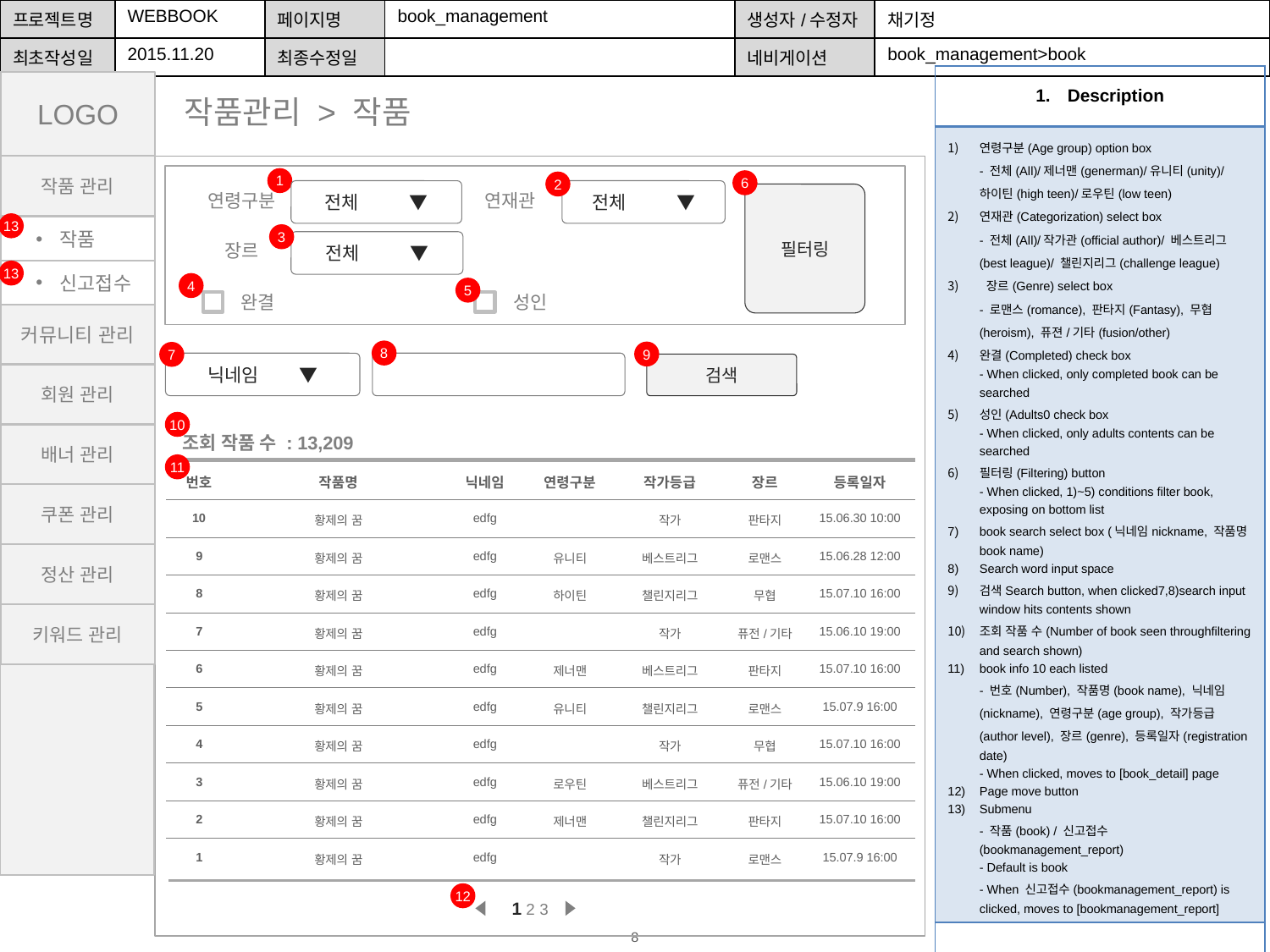

| 프로젝트명 | WEBBOOK | 페이지명 | book\_management | 생성자/수정자 | 채기정 |
| --- | --- | --- | --- | --- | --- |
| 최초작성일 | 2015.11.20 | 최종수정일 |  | 네비게이션 | book\_management>book |
| Description |
| --- |
| 연령구분(Age group) option box - 전체(All)/제너맨(generman)/유니티(unity)/하이틴(high teen)/로우틴(low teen) 연재관(Categorization) select box - 전체(All)/작가관(official author)/ 베스트리그(best league)/ 챌린지리그(challenge league) 장르(Genre) select box - 로맨스(romance), 판타지(Fantasy), 무협(heroism), 퓨젼/기타(fusion/other) 완결(Completed) check box - When clicked, only completed book can be searched 성인(Adults0 check box - When clicked, only adults contents can be searched 필터링(Filtering) button - When clicked, 1)~5) conditions filter book, exposing on bottom list book search select box (닉네임nickname, 작품명book name) Search word input space 검색Search button, when clicked7,8)search input window hits contents shown 조회 작품 수(Number of book seen throughfiltering and search shown) book info 10 each listed - 번호(Number), 작품명(book name), 닉네임(nickname), 연령구분(age group), 작가등급(author level), 장르(genre), 등록일자(registration date) - When clicked, moves to [book\_detail] page Page move button Submenu - 작품(book) / 신고접수(bookmanagement\_report) - Default is book - When 신고접수(bookmanagement\_report) is clicked, moves to [bookmanagement\_report] |
|  |

LOGO
작품관리 > 작품

작품 관리

1
6
2
연령구분
연재관
전체          ▼
전체          ▼
필터링
13
작품
3
장르
전체          ▼
13
신고접수
4
완결
성인
5

커뮤니티 관리
8
9
7
닉네임        ▼

검색
회원 관리
10
배너 관리
조회 작품 수 : 13,209
11
| 번호 | 작품명 | 닉네임 | 연령구분 | 작가등급 | 장르 | 등록일자 |
| --- | --- | --- | --- | --- | --- | --- |
| 10 | 황제의 꿈 | edfg |  | 작가 | 판타지 | 15.06.30 10:00 |
| 9 | 황제의 꿈 | edfg | 유니티 | 베스트리그 | 로맨스 | 15.06.28 12:00 |
| 8 | 황제의 꿈 | edfg | 하이틴 | 챌린지리그 | 무협 | 15.07.10 16:00 |
| 7 | 황제의 꿈 | edfg |  | 작가 | 퓨전/기타 | 15.06.10 19:00 |
| 6 | 황제의 꿈 | edfg | 제너맨 | 베스트리그 | 판타지 | 15.07.10 16:00 |
| 5 | 황제의 꿈 | edfg | 유니티 | 챌린지리그 | 로맨스 | 15.07.9 16:00 |
| 4 | 황제의 꿈 | edfg |  | 작가 | 무협 | 15.07.10 16:00 |
| 3 | 황제의 꿈 | edfg | 로우틴 | 베스트리그 | 퓨전/기타 | 15.06.10 19:00 |
| 2 | 황제의 꿈 | edfg | 제너맨 | 챌린지리그 | 판타지 | 15.07.10 16:00 |
| 1 | 황제의 꿈 | edfg |  | 작가 | 로맨스 | 15.07.9 16:00 |
쿠폰 관리
정산 관리
키워드 관리
12
1 2 3